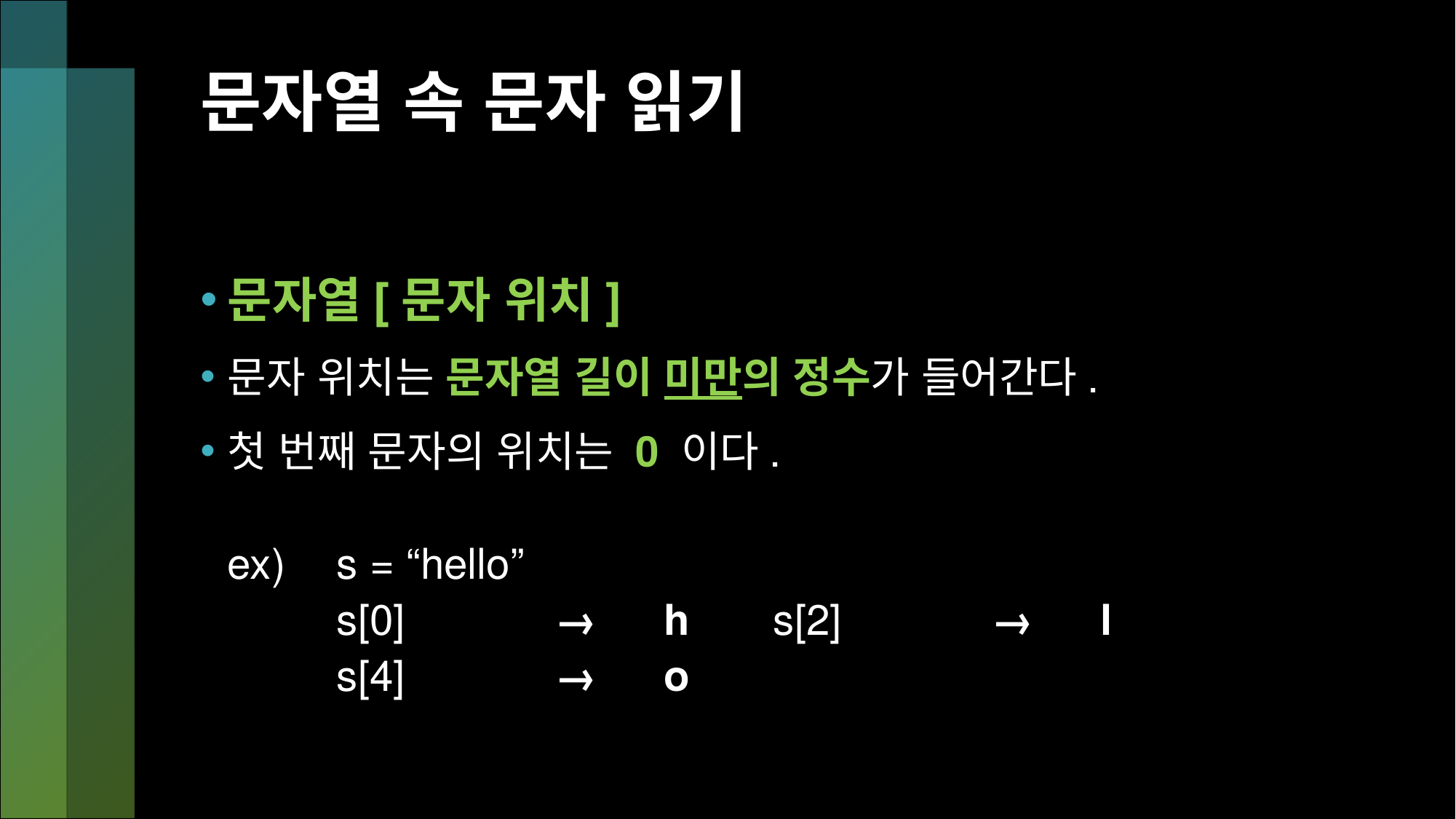

# 문자열 속 문자 읽기
문자열[문자 위치]
문자 위치는 문자열 길이 미만의 정수가 들어간다.
첫 번째 문자의 위치는 0 이다.
ex)	s = “hello”
	s[0]		→	h	s[2]		→	l
	s[4]		→	o